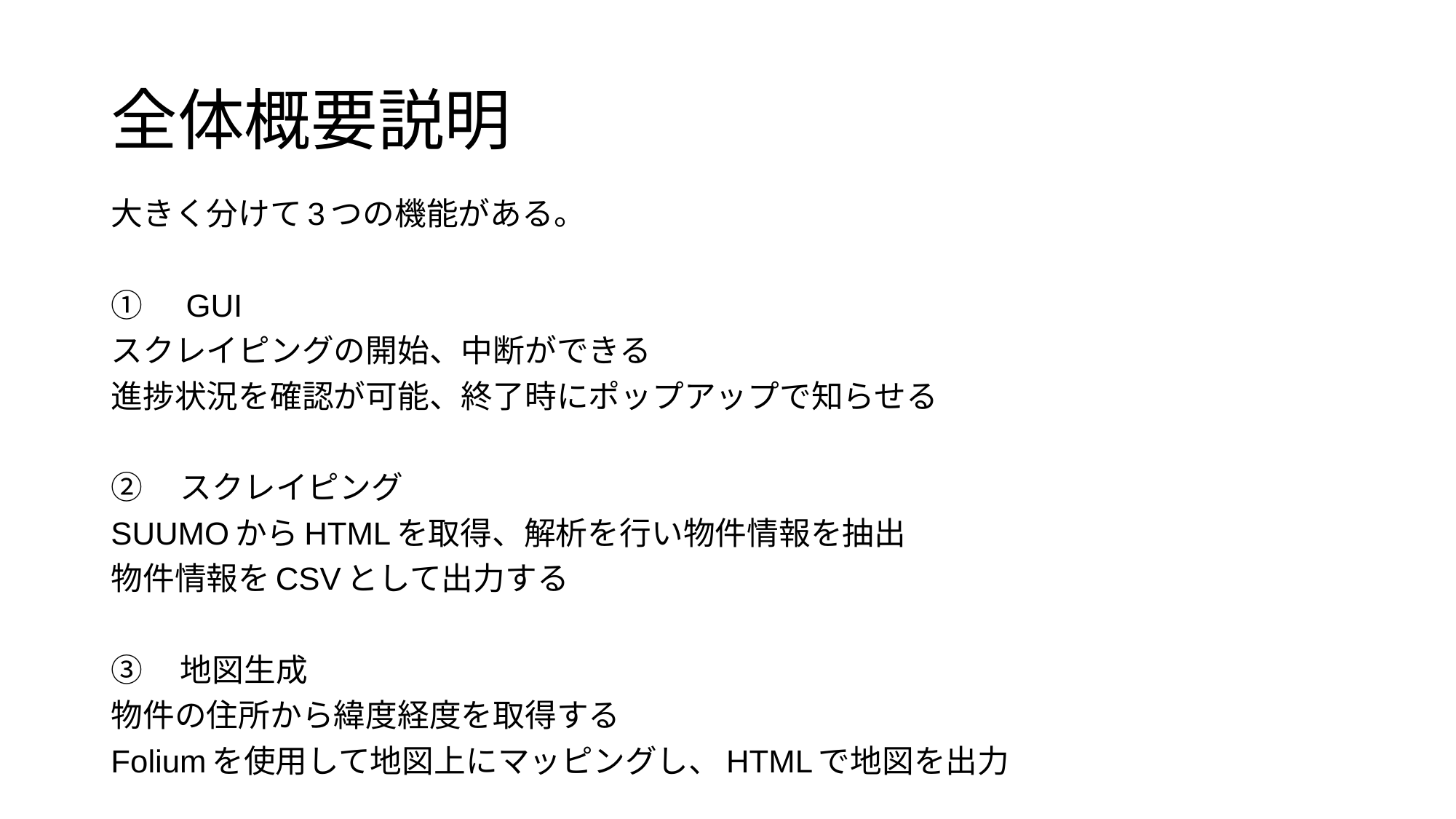

# 全体概要説明
大きく分けて3つの機能がある。

①　GUI
スクレイピングの開始、中断ができる
進捗状況を確認が可能、終了時にポップアップで知らせる

②　スクレイピング
SUUMOからHTMLを取得、解析を行い物件情報を抽出
物件情報をCSVとして出力する

③　地図生成
物件の住所から緯度経度を取得する
Foliumを使用して地図上にマッピングし、HTMLで地図を出力